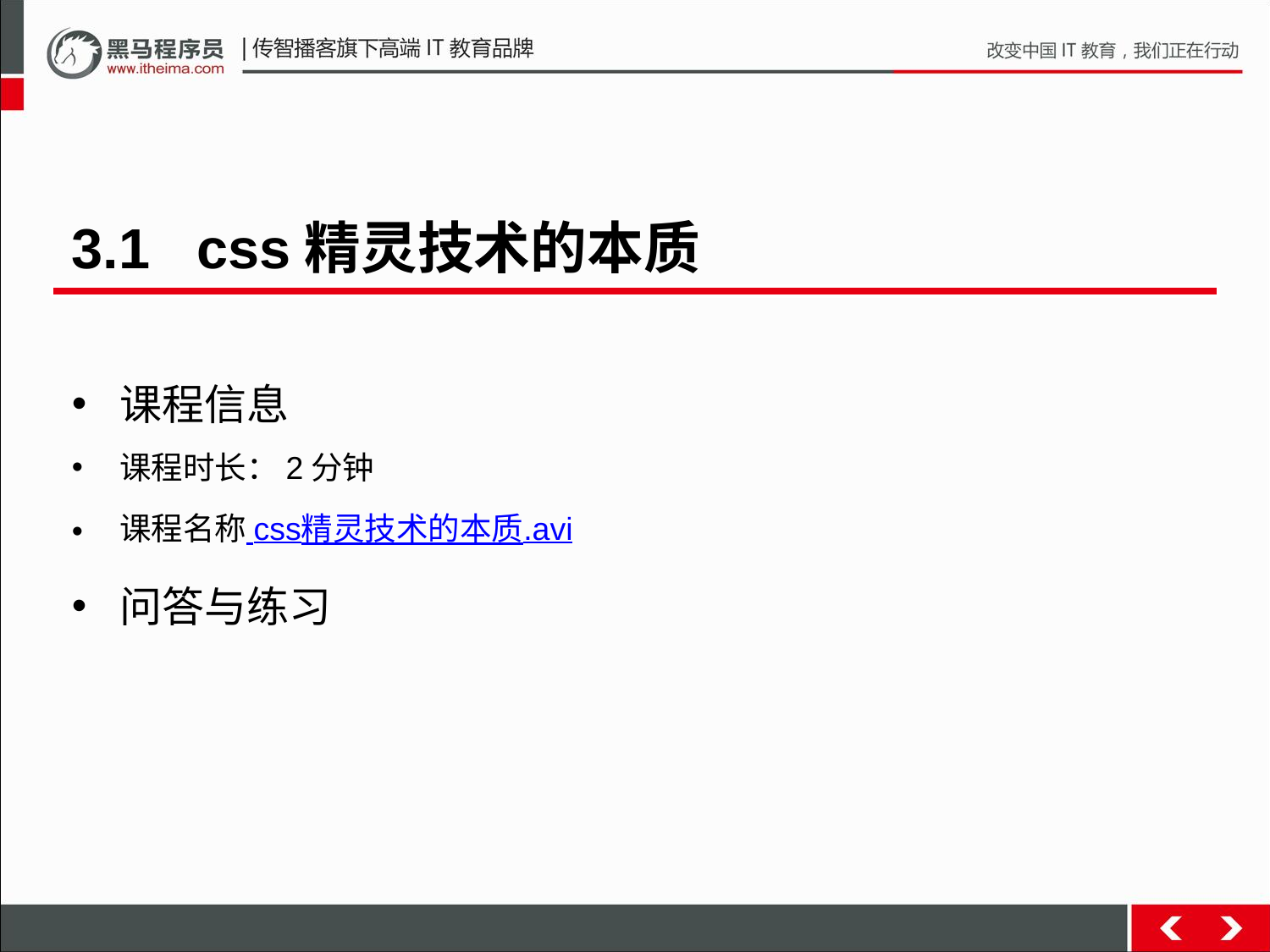

3.1   css精灵技术的本质
课程信息
课程时长：2分钟
课程名称 css精灵技术的本质.avi
问答与练习